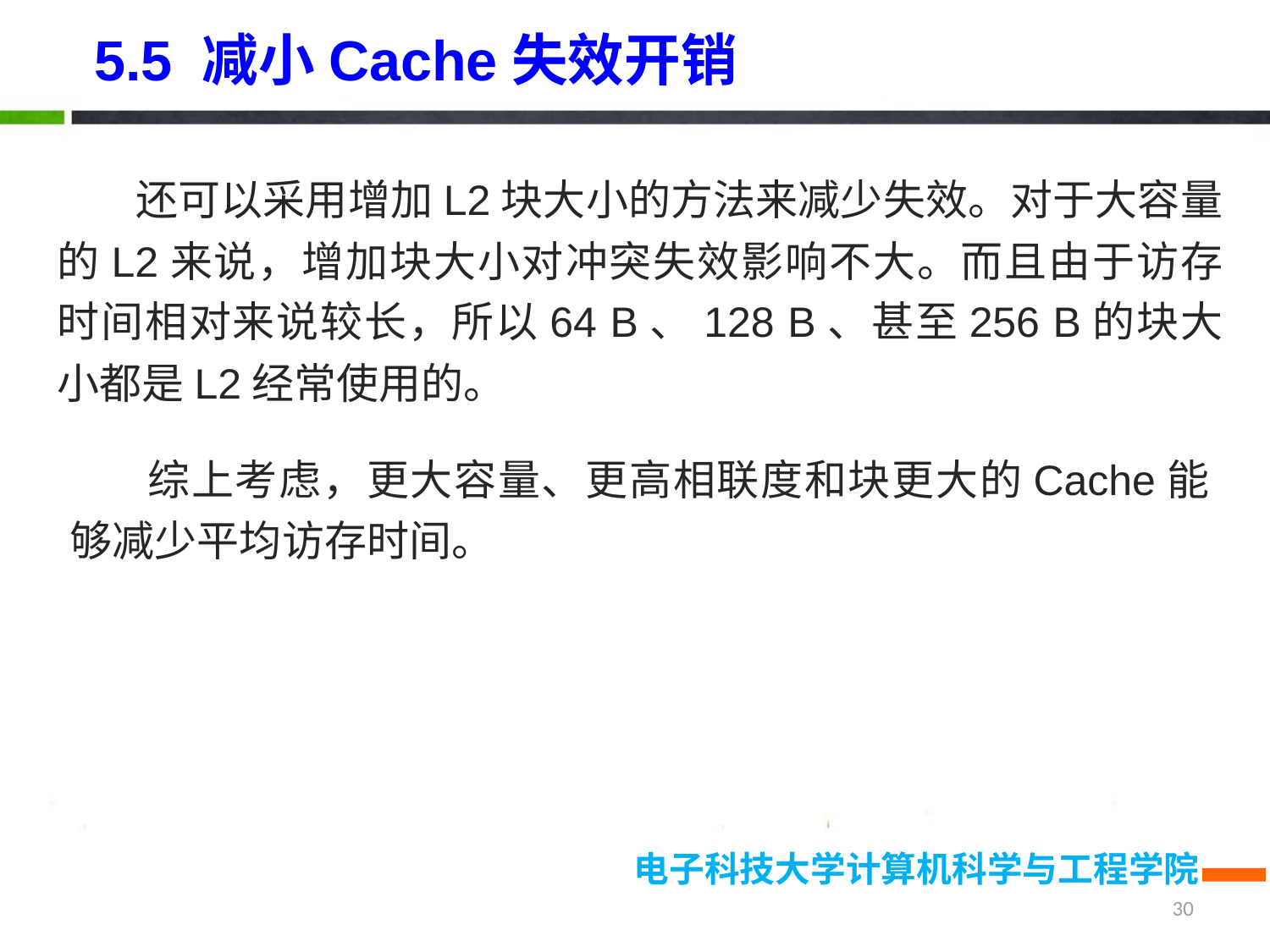

5.5 减小Cache失效开销
       还可以采用增加L2块大小的方法来减少失效。对于大容量的L2来说，增加块大小对冲突失效影响不大。而且由于访存时间相对来说较长，所以64 B、128 B、甚至256 B的块大小都是L2经常使用的。
      综上考虑，更大容量、更高相联度和块更大的Cache能够减少平均访存时间。
30